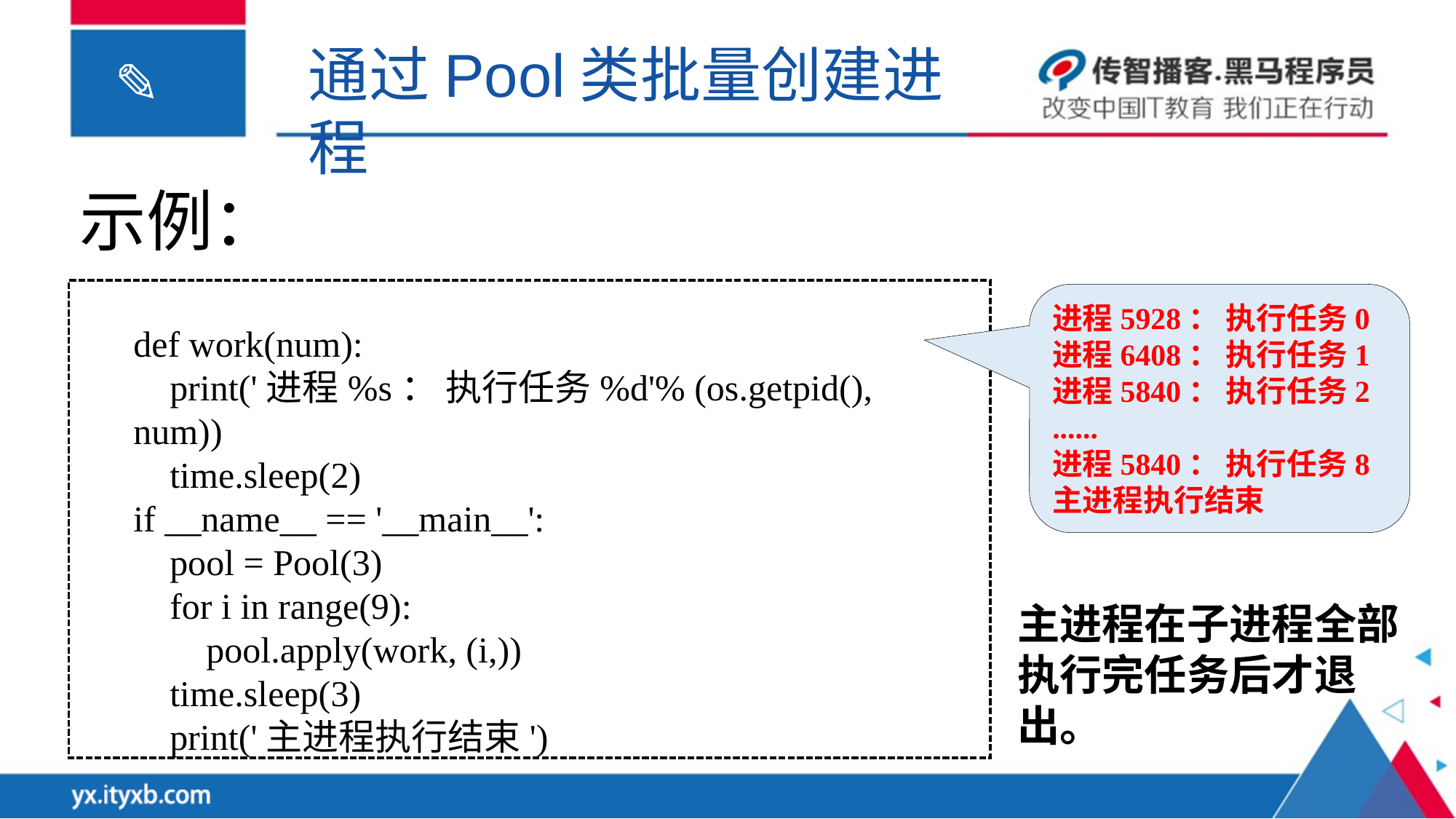

通过Pool类批量创建进程
示例：

进程5928： 执行任务0
进程6408： 执行任务1
进程5840： 执行任务2
......
进程5840： 执行任务8
主进程执行结束
def work(num):
    print('进程%s： 执行任务%d'% (os.getpid(), num))
    time.sleep(2)
if __name__ == '__main__':
    pool = Pool(3)
    for i in range(9):
        pool.apply(work, (i,))
    time.sleep(3)
    print('主进程执行结束')
主进程在子进程全部执行完任务后才退出。